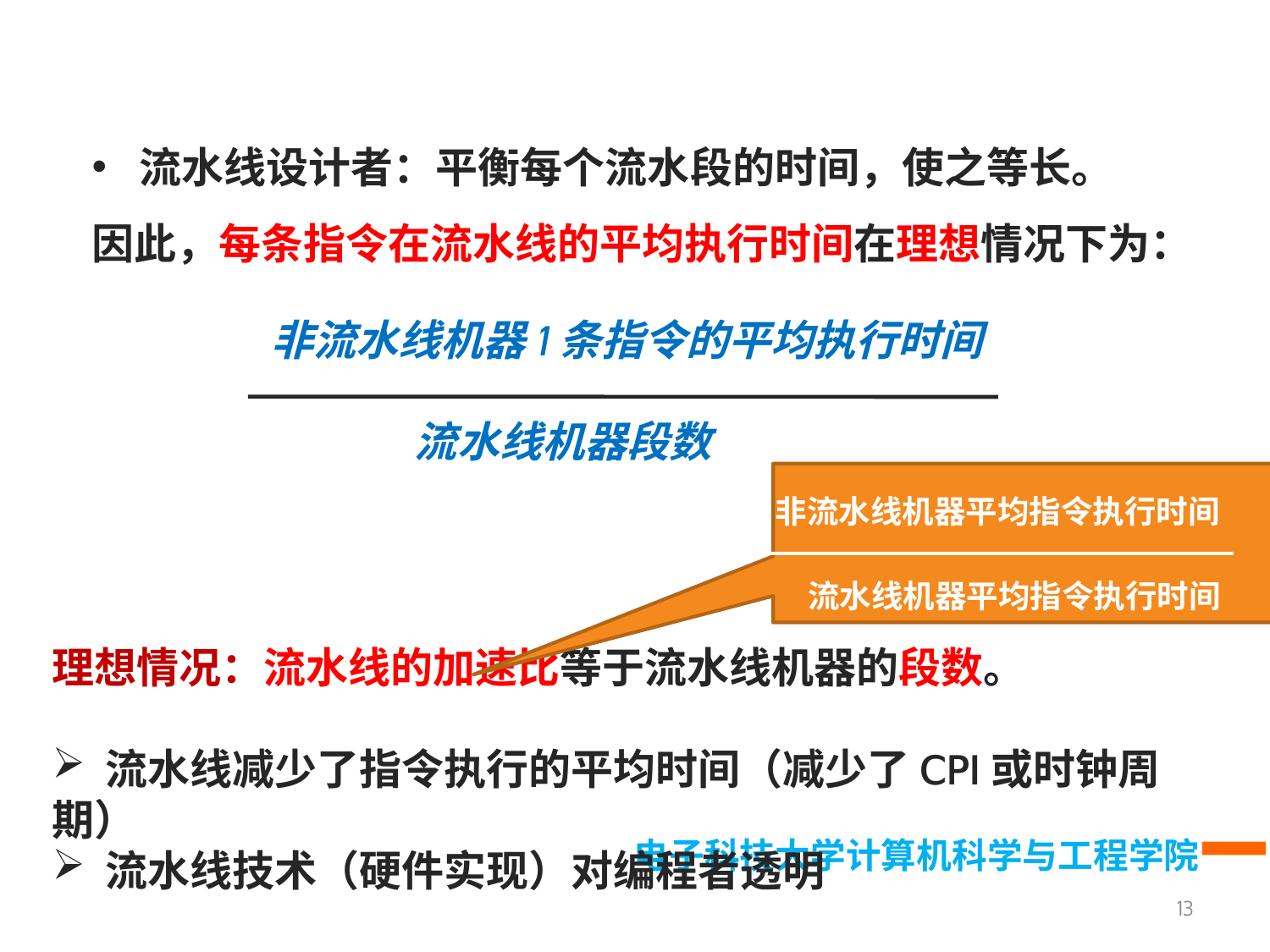

流水线设计者：平衡每个流水段的时间，使之等长。
因此，每条指令在流水线的平均执行时间在理想情况下为：
非流水线机器1条指令的平均执行时间

              流水线机器段数

非流水线机器平均指令执行时间

   流水线机器平均指令执行时间
理想情况：流水线的加速比等于流水线机器的段数。

 流水线减少了指令执行的平均时间（减少了CPI或时钟周期）
 流水线技术（硬件实现）对编程者透明

13